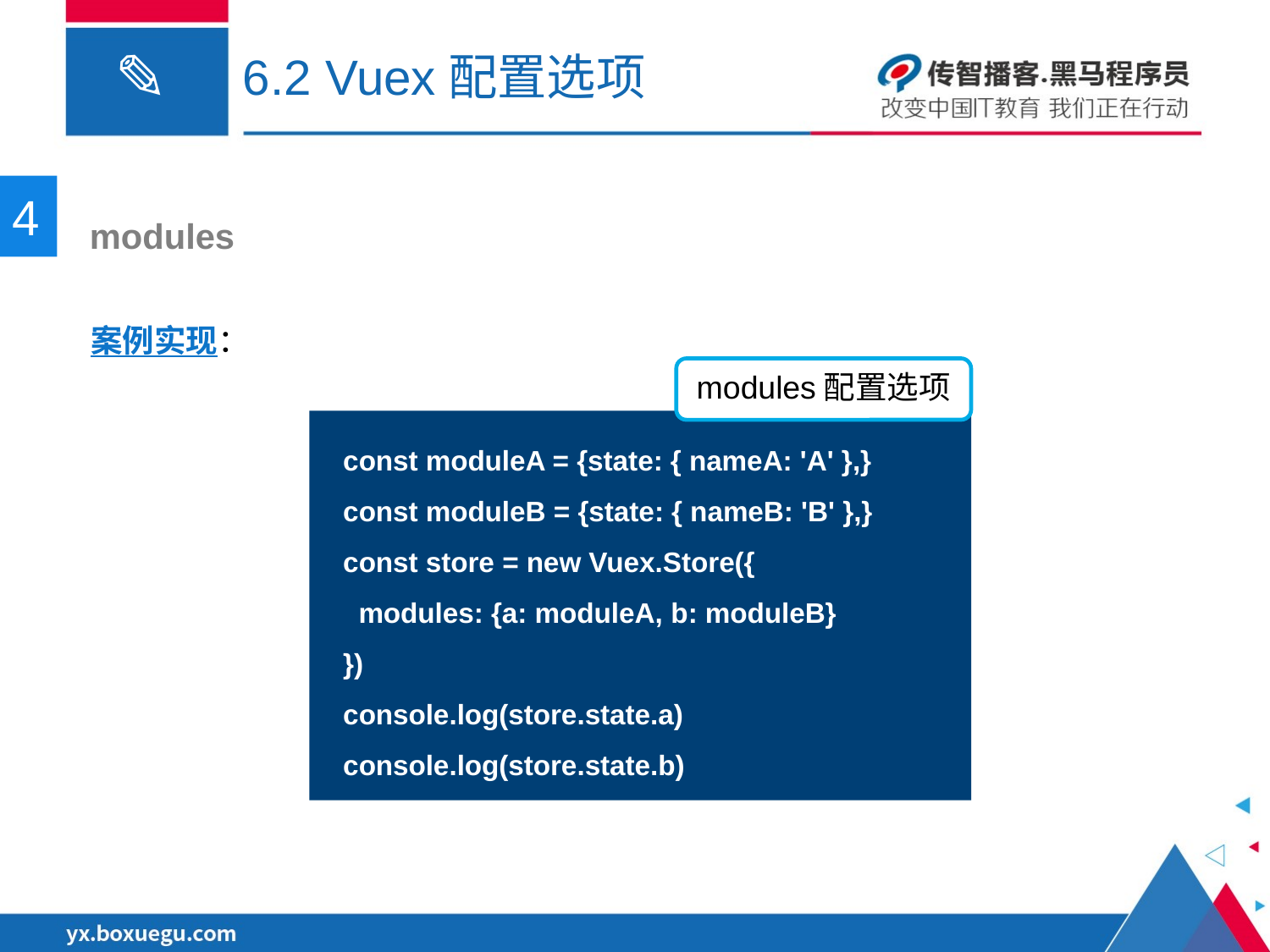

6.2 Vuex配置选项

4
  modules
案例实现：
modules配置选项

const moduleA = {state: { nameA: 'A' },}
const moduleB = {state: { nameB: 'B' },}
const store = new Vuex.Store({
  modules: {a: moduleA, b: moduleB}
})
console.log(store.state.a)
console.log(store.state.b)